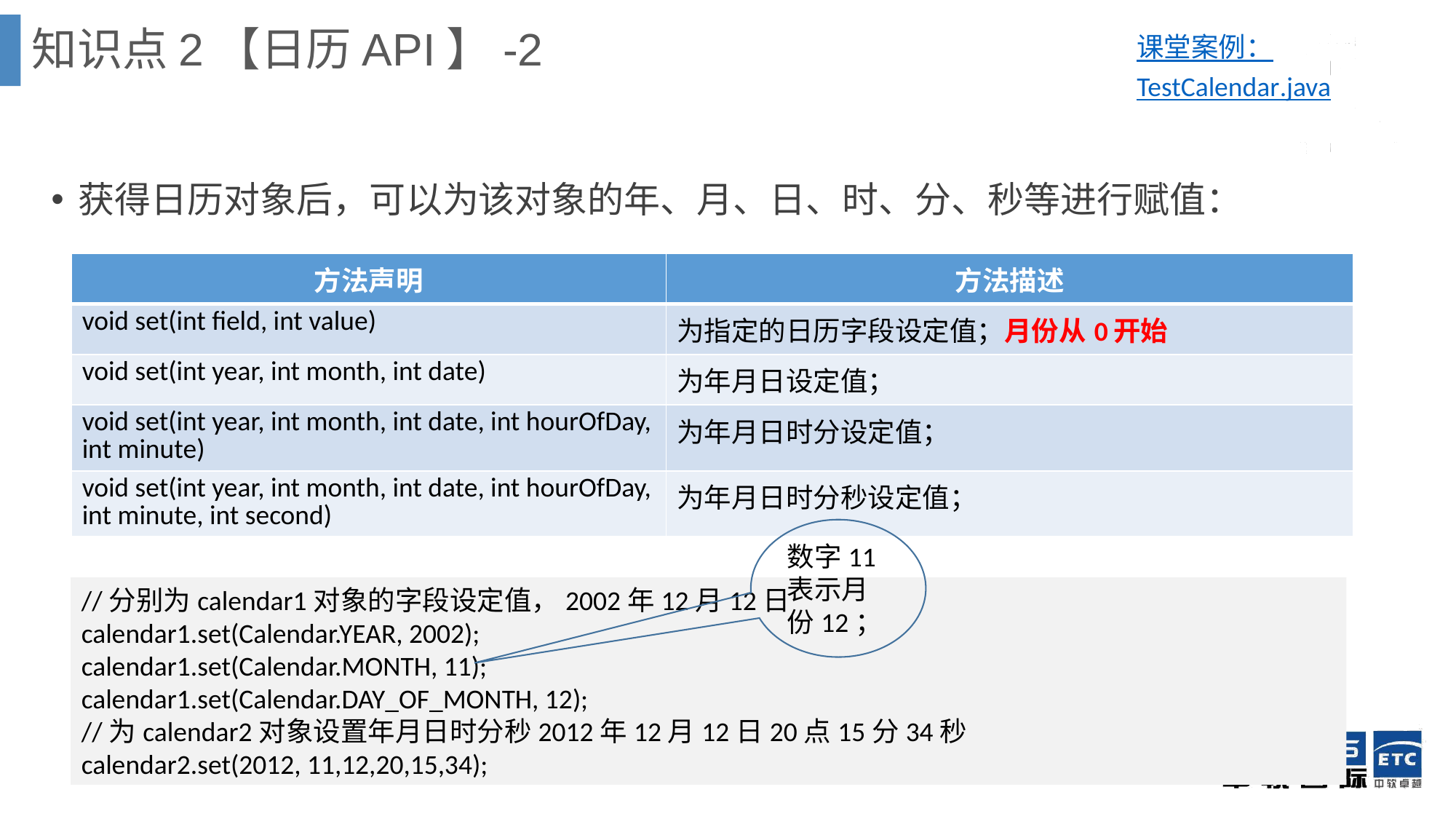

知识点2【日历API】-2
课堂案例： TestCalendar.java
获得日历对象后，可以为该对象的年、月、日、时、分、秒等进行赋值：
| 方法声明 | 方法描述 |
| --- | --- |
| void set(int field, int value) | 为指定的日历字段设定值；月份从0开始 |
| void set(int year, int month, int date) | 为年月日设定值； |
| void set(int year, int month, int date, int hourOfDay, int minute) | 为年月日时分设定值； |
| void set(int year, int month, int date, int hourOfDay, int minute, int second) | 为年月日时分秒设定值； |
数字11表示月份12；
//分别为calendar1对象的字段设定值，2002年12月12日
calendar1.set(Calendar.YEAR, 2002);
calendar1.set(Calendar.MONTH, 11);
calendar1.set(Calendar.DAY_OF_MONTH, 12);
//为calendar2对象设置年月日时分秒2012年12月12日20点15分34秒
calendar2.set(2012, 11,12,20,15,34);